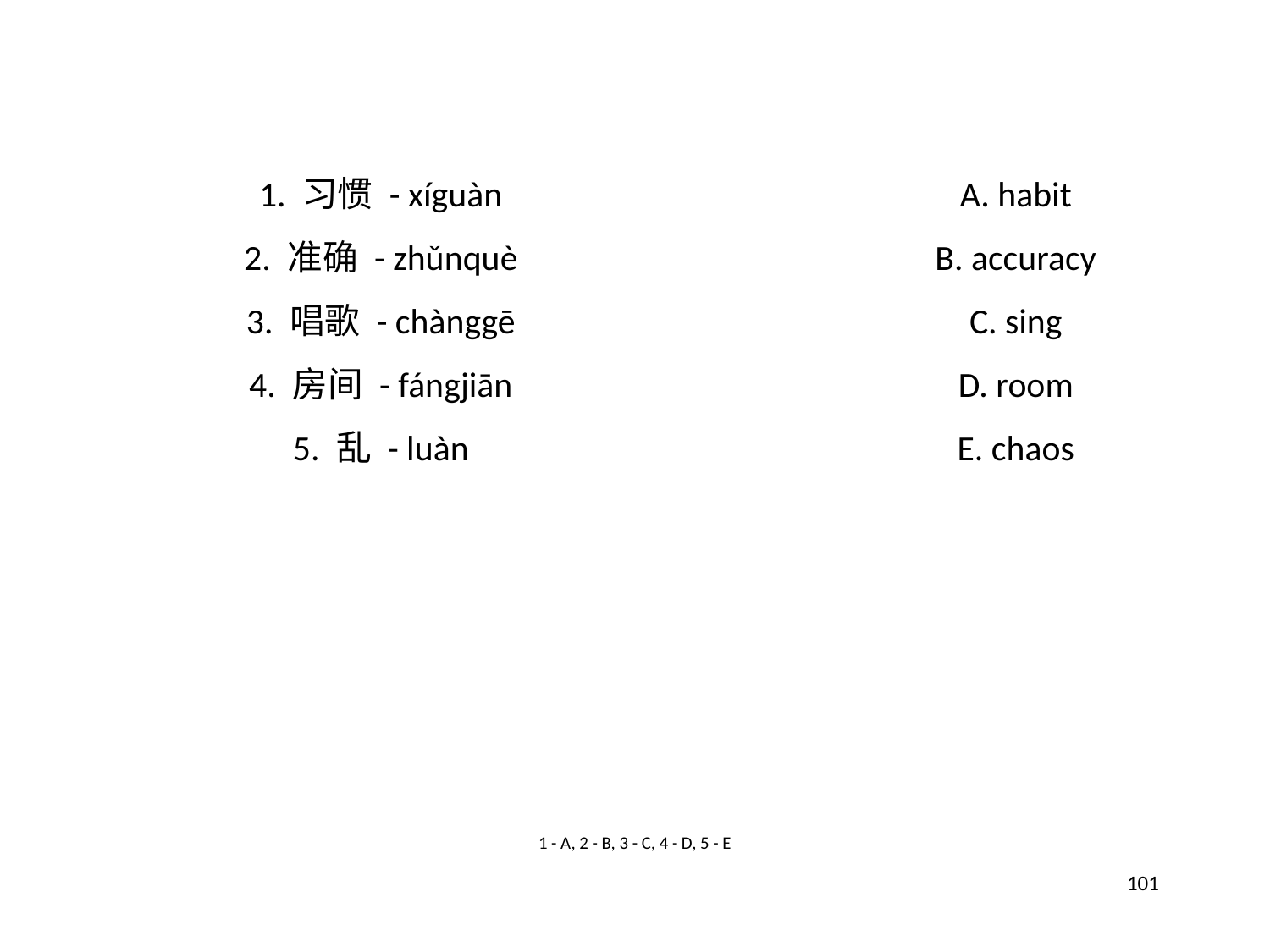

1. 习惯 - xíguàn

A. habit

2. 准确 - zhǔnquè

B. accuracy

3. 唱歌 - chànggē

C. sing

4. 房间 - fángjiān

D. room

5. 乱 - luàn

E. chaos
1 - A, 2 - B, 3 - C, 4 - D, 5 - E

101